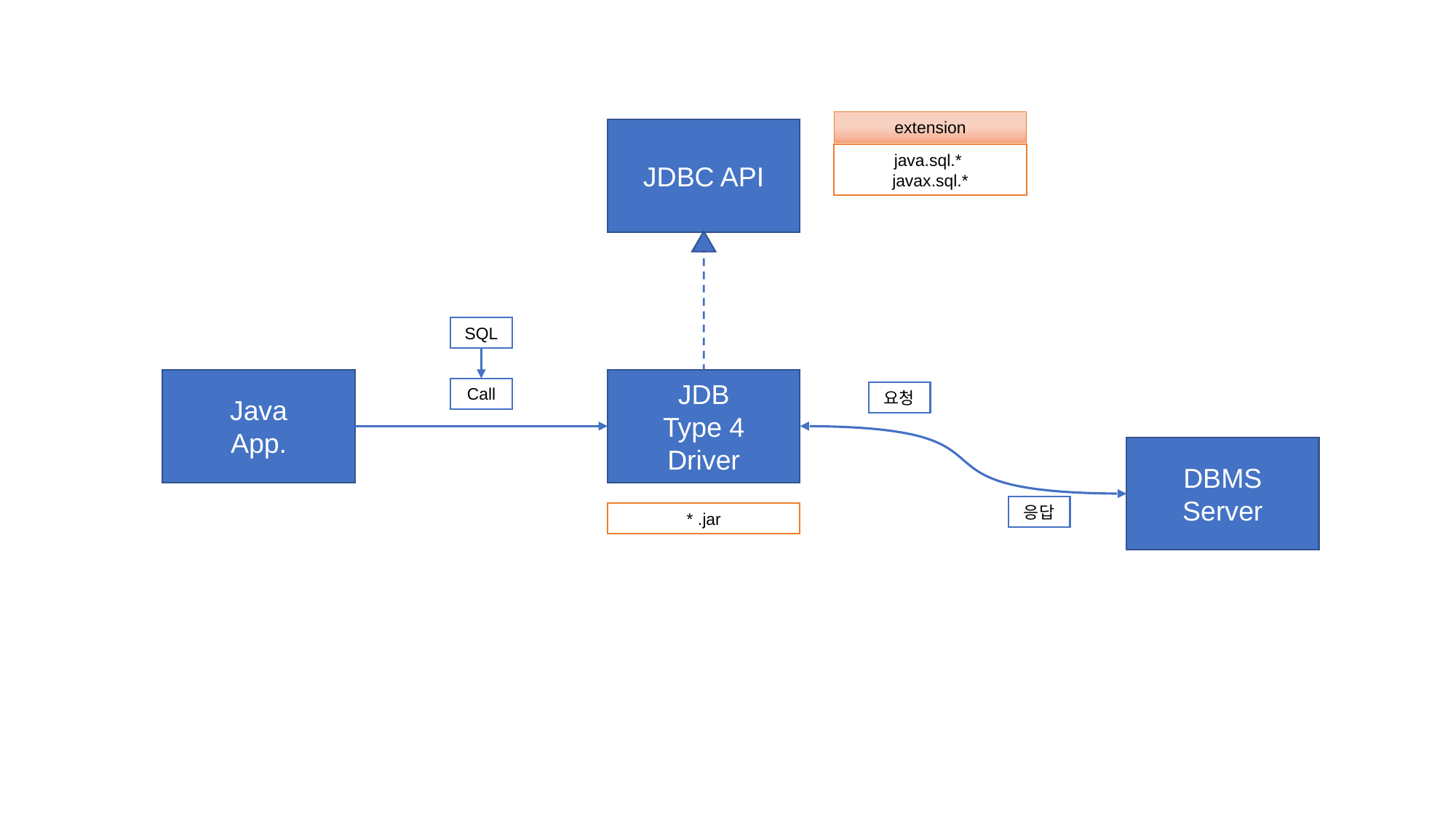

extension
JDBC API
java.sql.*
javax.sql.*

SQL
JDB
Type 4
Driver
Java
App.
Call
요청
DBMS
Server
응답
* .jar